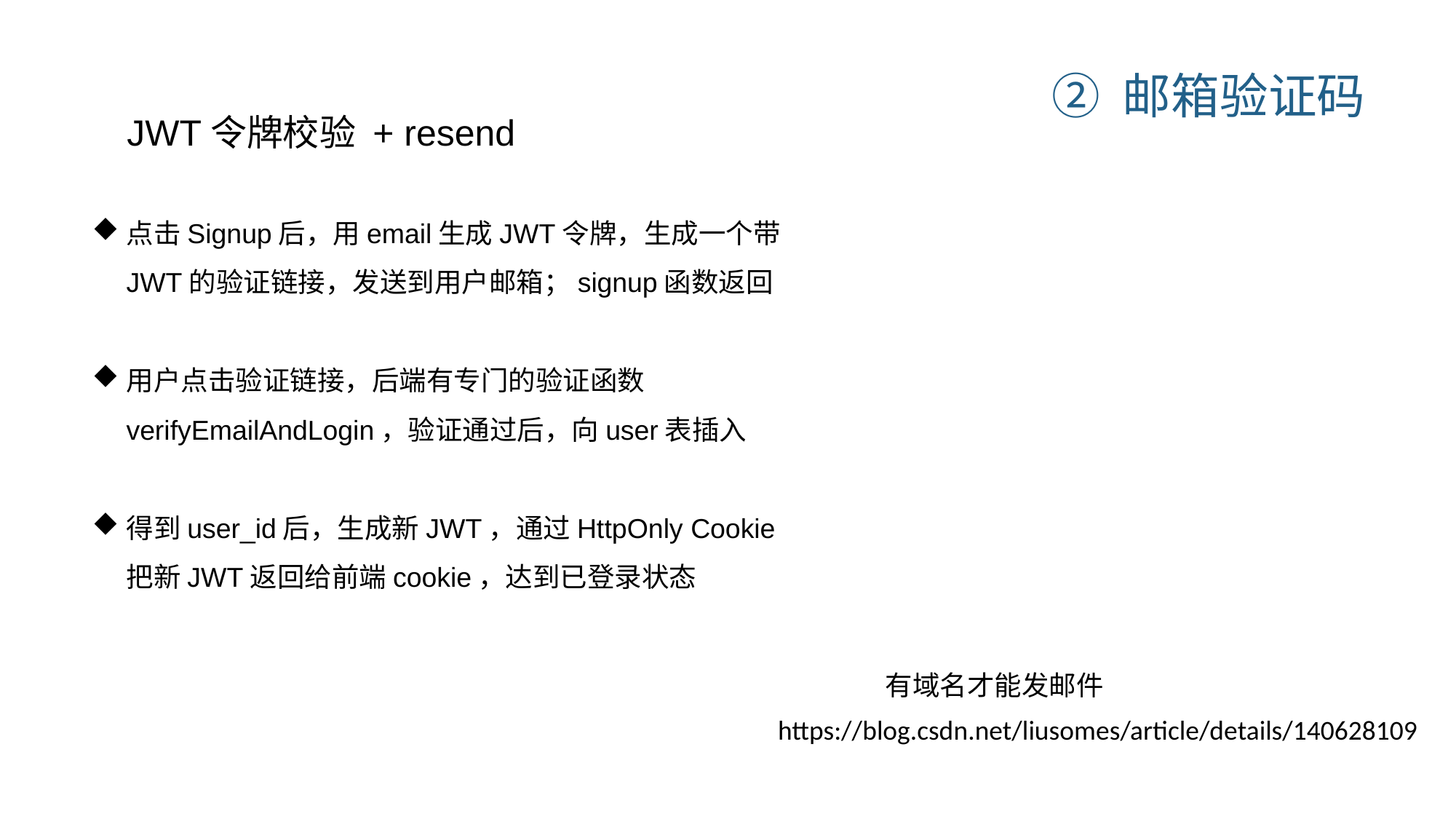

JWT令牌校验 + resend
② 邮箱验证码
点击Signup后，用email生成JWT令牌，生成一个带JWT的验证链接，发送到用户邮箱；signup函数返回

用户点击验证链接，后端有专门的验证函数verifyEmailAndLogin，验证通过后，向user表插入

得到user_id后，生成新JWT，通过HttpOnly Cookie把新JWT返回给前端cookie，达到已登录状态
有域名才能发邮件
https://blog.csdn.net/liusomes/article/details/140628109